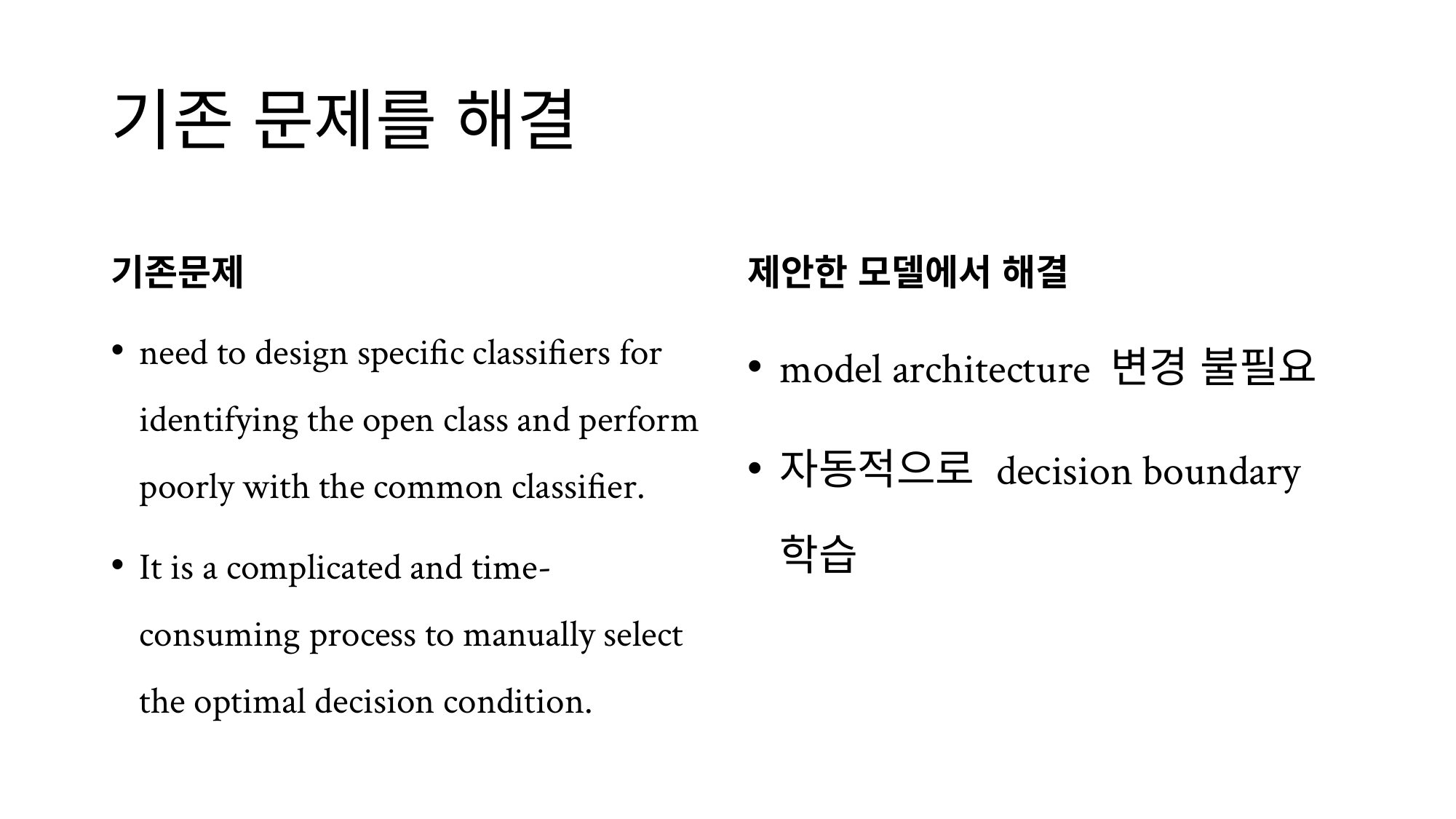

# 기존 문제를 해결
기존문제
제안한 모델에서 해결
need to design specific classifiers for identifying the open class and perform poorly with the common classifier.
It is a complicated and time-consuming process to manually select the optimal decision condition.
model architecture 변경 불필요
자동적으로 decision boundary 학습